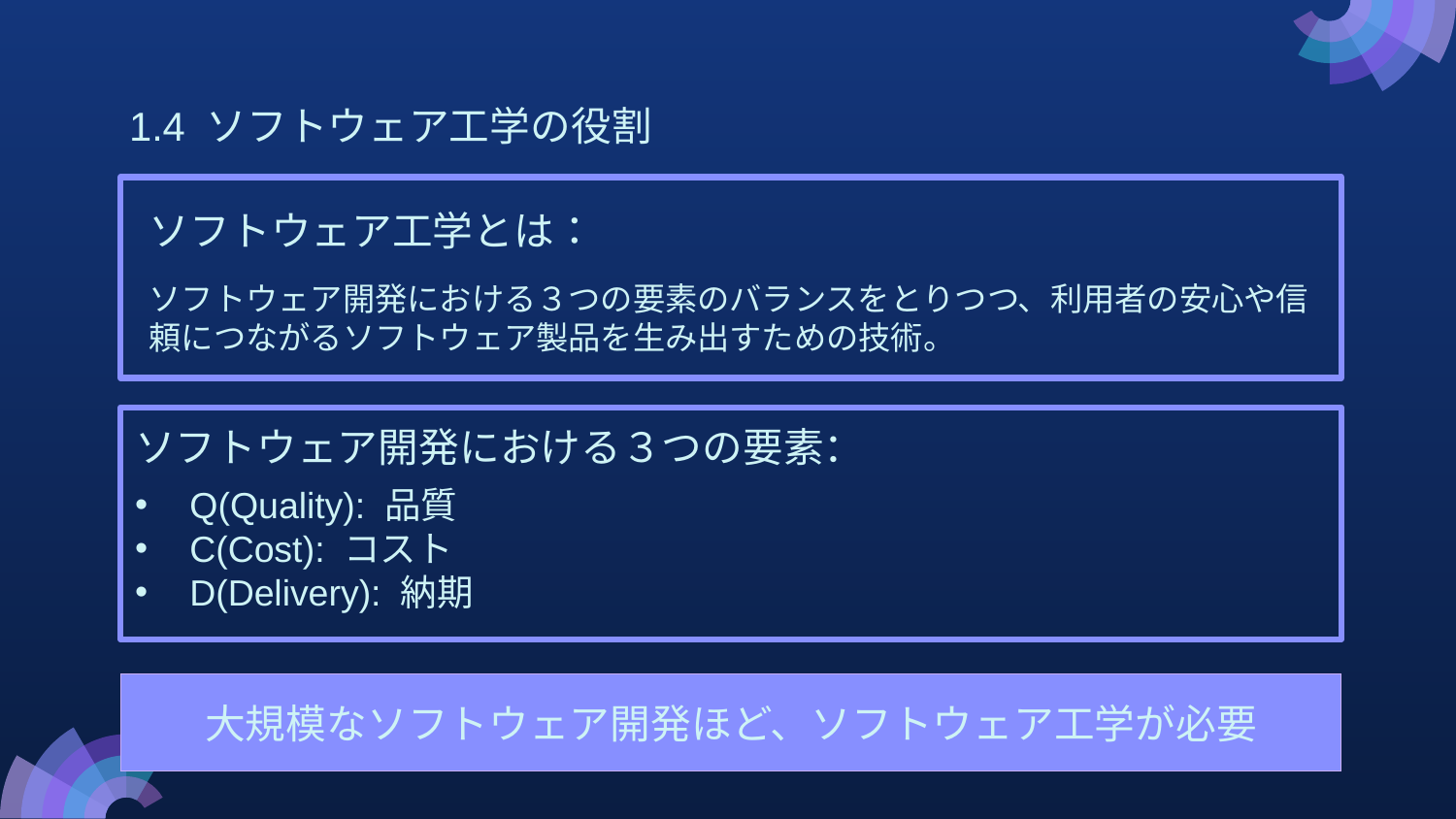

# 1.4 ソフトウェア工学の役割
ソフトウェア工学とは：
ソフトウェア開発における３つの要素のバランスをとりつつ、利用者の安心や信頼につながるソフトウェア製品を生み出すための技術。
ソフトウェア開発における３つの要素：
Q(Quality): 品質
C(Cost): コスト
D(Delivery): 納期
大規模なソフトウェア開発ほど、ソフトウェア工学が必要